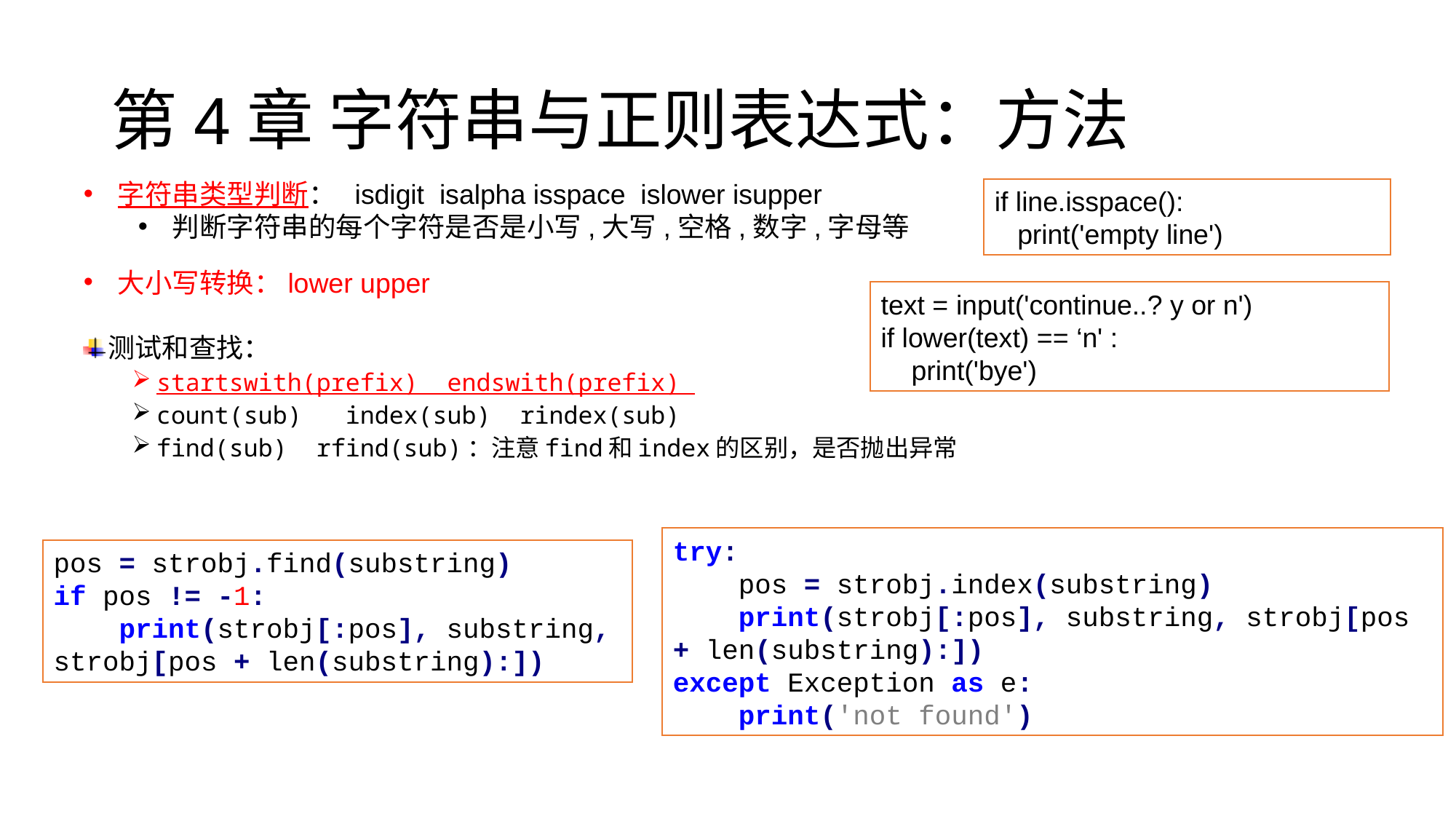

# 第4章 字符串与正则表达式：方法
字符串类型判断：  isdigit  isalpha isspace  islower isupper
判断字符串的每个字符是否是小写,大写,空格,数字,字母等
if line.isspace():
   print('empty line')
大小写转换：lower upper

text = input('continue..? y or n')
if lower(text) == ‘n' :
    print('bye')
测试和查找：
startswith(prefix)  endswith(prefix)
count(sub)   index(sub)  rindex(sub)
find(sub)  rfind(sub)：注意find和index的区别，是否抛出异常
try:
    pos = strobj.index(substring)
    print(strobj[:pos], substring, strobj[pos + len(substring):])
except Exception as e:
    print('not found')
pos = strobj.find(substring)
if pos != -1:
    print(strobj[:pos], substring, strobj[pos + len(substring):])